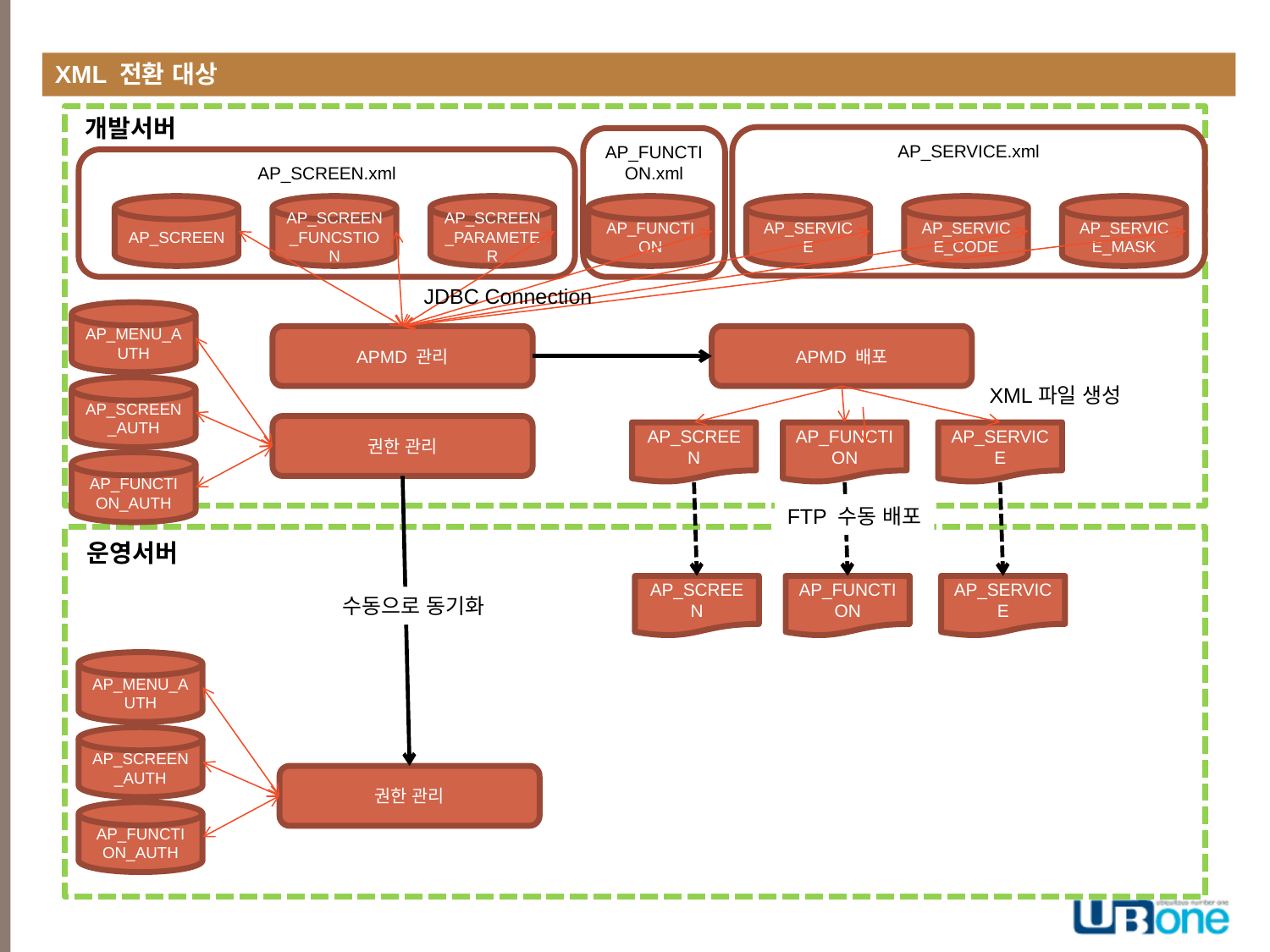

XML 전환 대상

개발서버
AP_SERVICE.xml
AP_FUNCTION.xml
AP_SCREEN.xml
AP_SCREEN
AP_SCREEN_FUNCSTION
AP_SCREEN_PARAMETER
AP_FUNCTION
AP_SERVICE
AP_SERVICE_CODE
AP_SERVICE_MASK
JDBC Connection
AP_MENU_AUTH
APMD 관리
APMD 배포
XML파일 생성
AP_SCREEN_AUTH
권한 관리
AP_SCREEN
AP_FUNCTION
AP_SERVICE
AP_FUNCTION_AUTH
FTP 수동 배포

운영서버
AP_SCREEN
AP_FUNCTION
AP_SERVICE
수동으로 동기화
AP_MENU_AUTH
AP_SCREEN_AUTH
권한 관리
AP_FUNCTION_AUTH